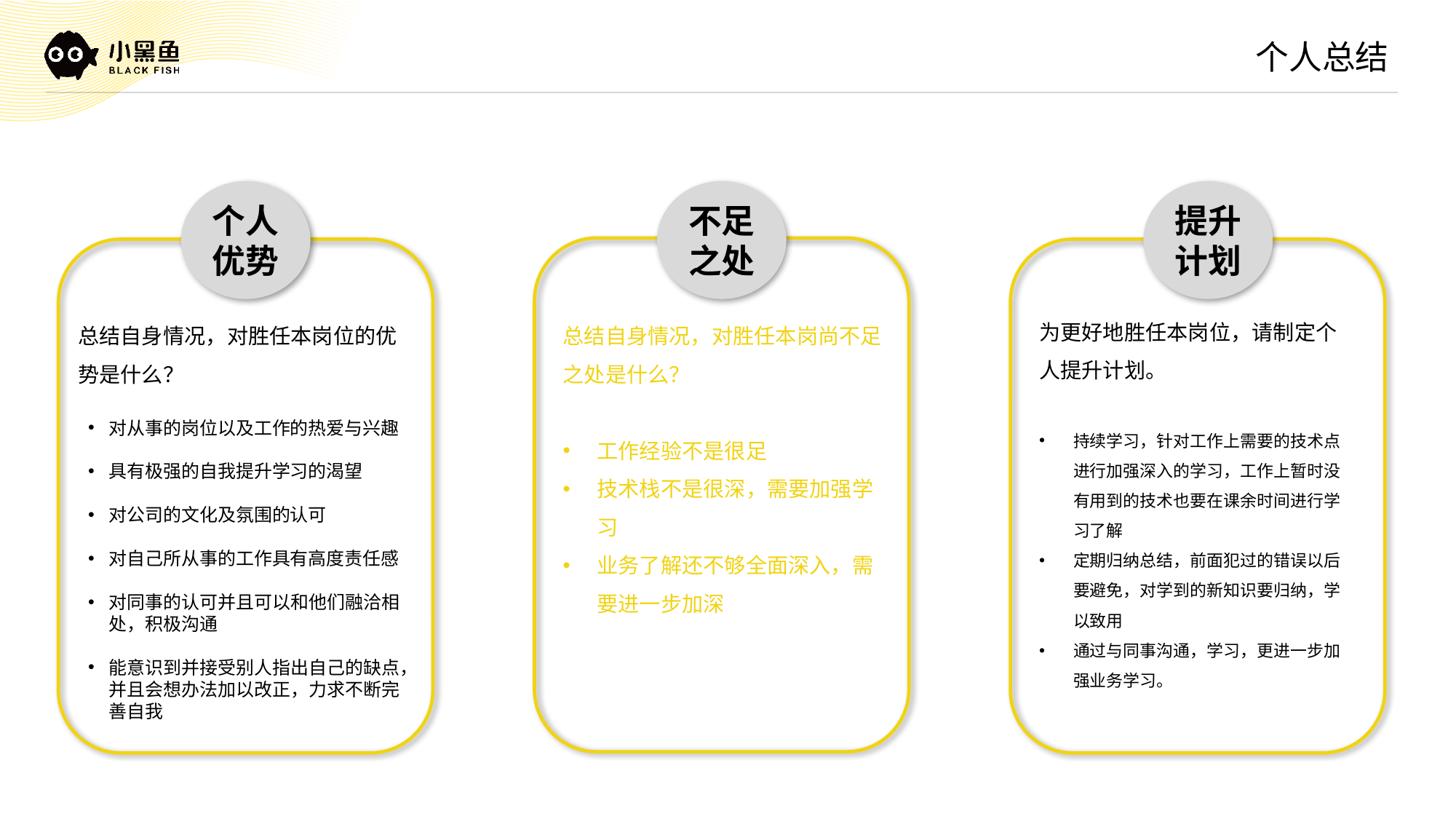

个人总结
个人优势
不足之处
提升计划

为更好地胜任本岗位，请制定个人提升计划。

持续学习，针对工作上需要的技术点进行加强深入的学习，工作上暂时没有用到的技术也要在课余时间进行学习了解
定期归纳总结，前面犯过的错误以后要避免，对学到的新知识要归纳，学以致用
通过与同事沟通，学习，更进一步加强业务学习。
总结自身情况，对胜任本岗位的优势是什么？
总结自身情况，对胜任本岗尚不足之处是什么？

工作经验不是很足
技术栈不是很深，需要加强学习
业务了解还不够全面深入，需要进一步加深

对从事的岗位以及工作的热爱与兴趣

具有极强的自我提升学习的渴望

对公司的文化及氛围的认可

对自己所从事的工作具有高度责任感

对同事的认可并且可以和他们融洽相处，积极沟通

能意识到并接受别人指出自己的缺点，并且会想办法加以改正，力求不断完善自我